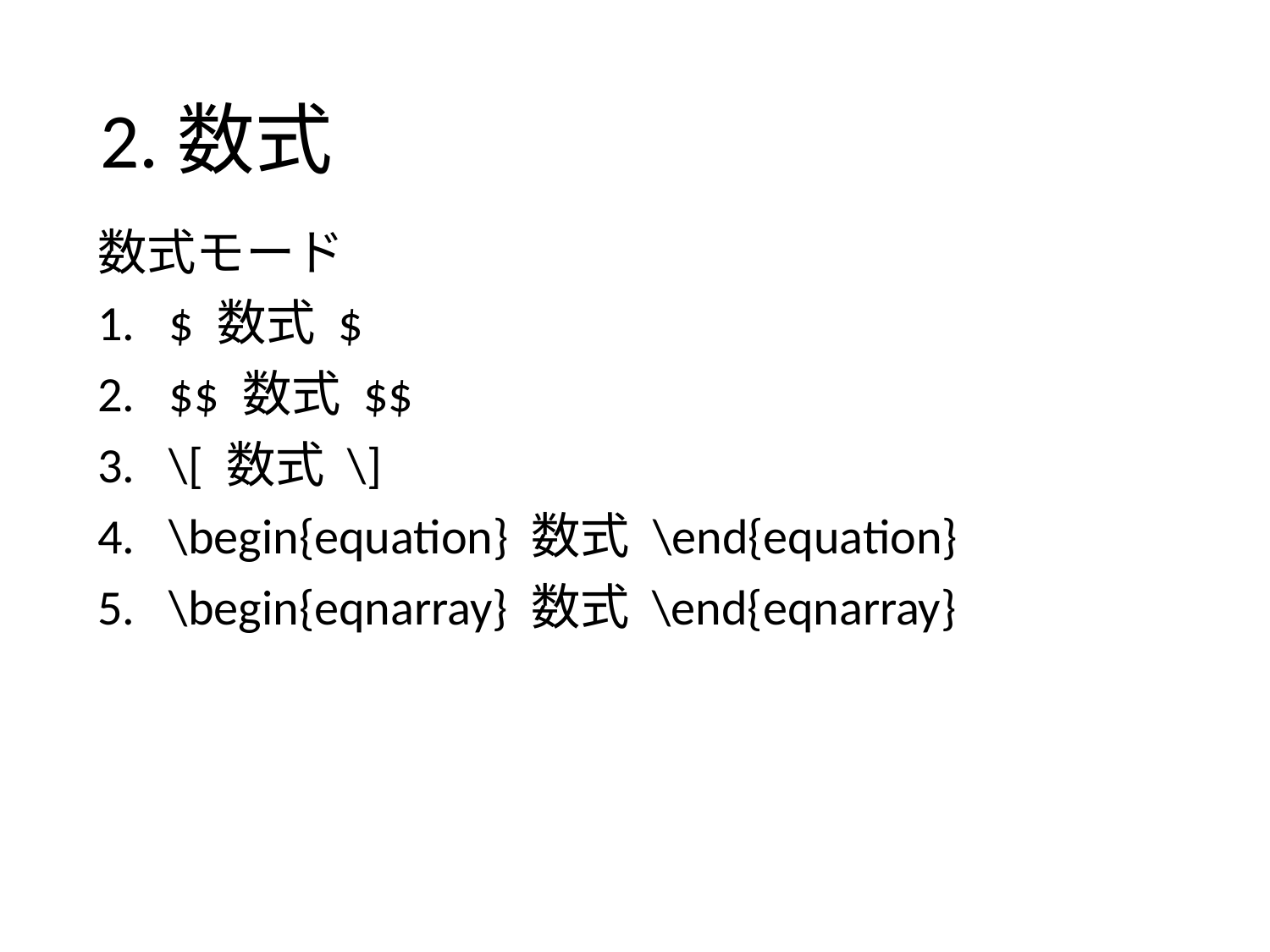

# 2.数式
数式モード
$ 数式 $
$$ 数式 $$
\[ 数式 \]
\begin{equation} 数式 \end{equation}
\begin{eqnarray} 数式 \end{eqnarray}